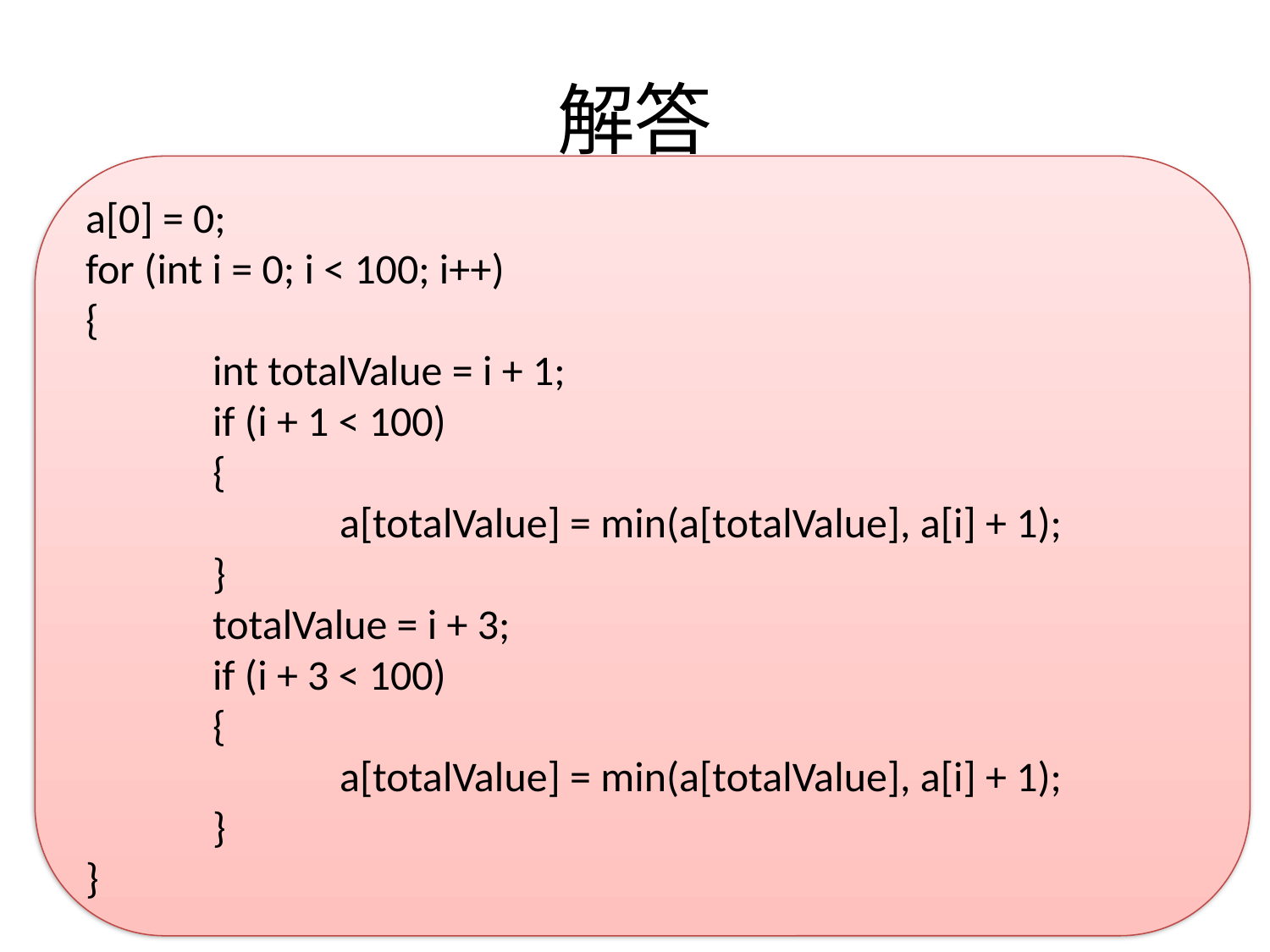

# 解答
a[0] = 0;
for (int i = 0; i < 100; i++)
{
	int totalValue = i + 1;
	if (i + 1 < 100)
	{
		a[totalValue] = min(a[totalValue], a[i] + 1);
	}
	totalValue = i + 3;
	if (i + 3 < 100)
	{
		a[totalValue] = min(a[totalValue], a[i] + 1);
	}
}